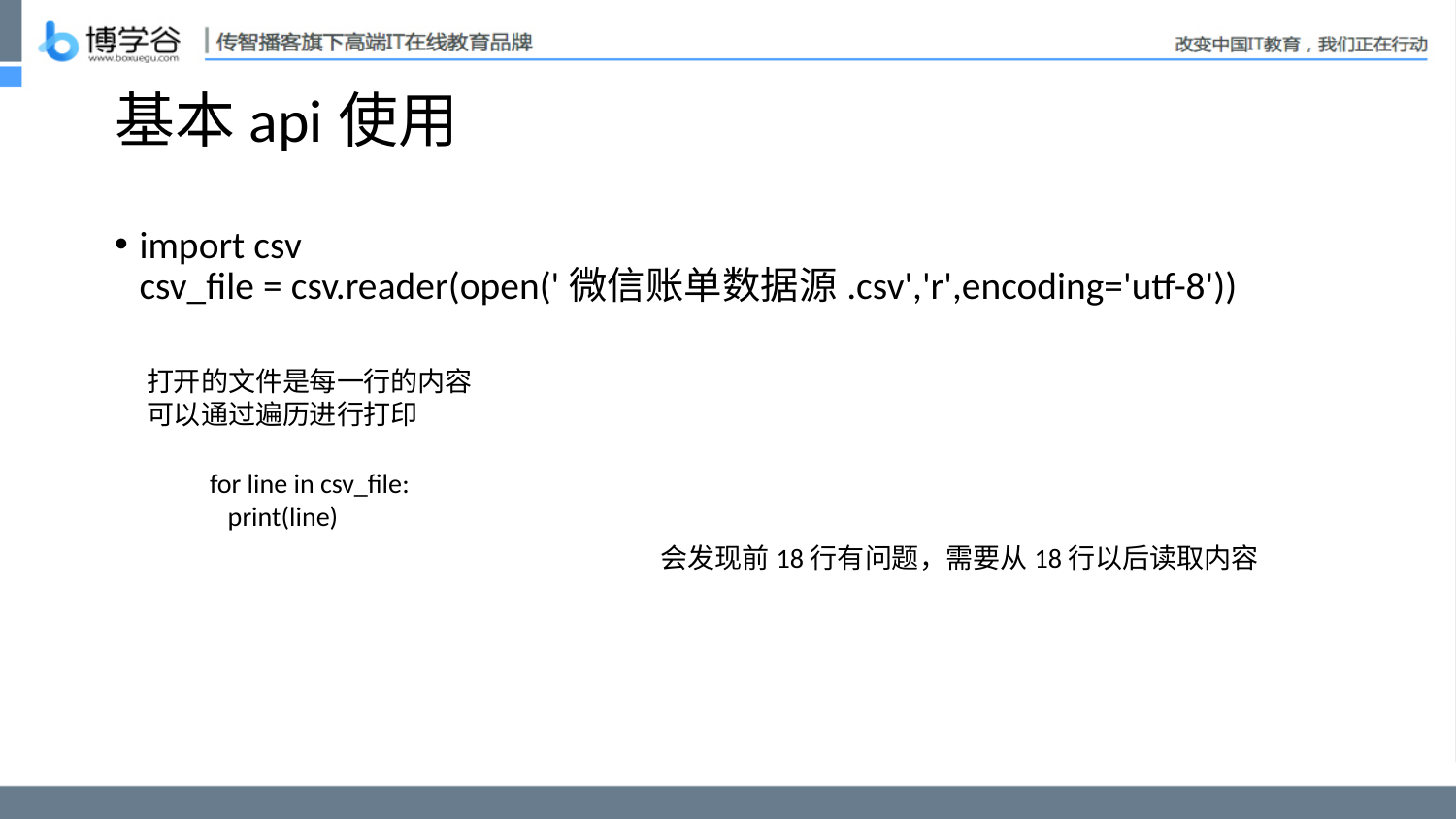

# 基本api使用
import csv
csv_file = csv.reader(open('微信账单数据源.csv','r',encoding='utf-8'))
打开的文件是每一行的内容
可以通过遍历进行打印
for line in csv_file:
   print(line)
会发现前18行有问题，需要从18行以后读取内容